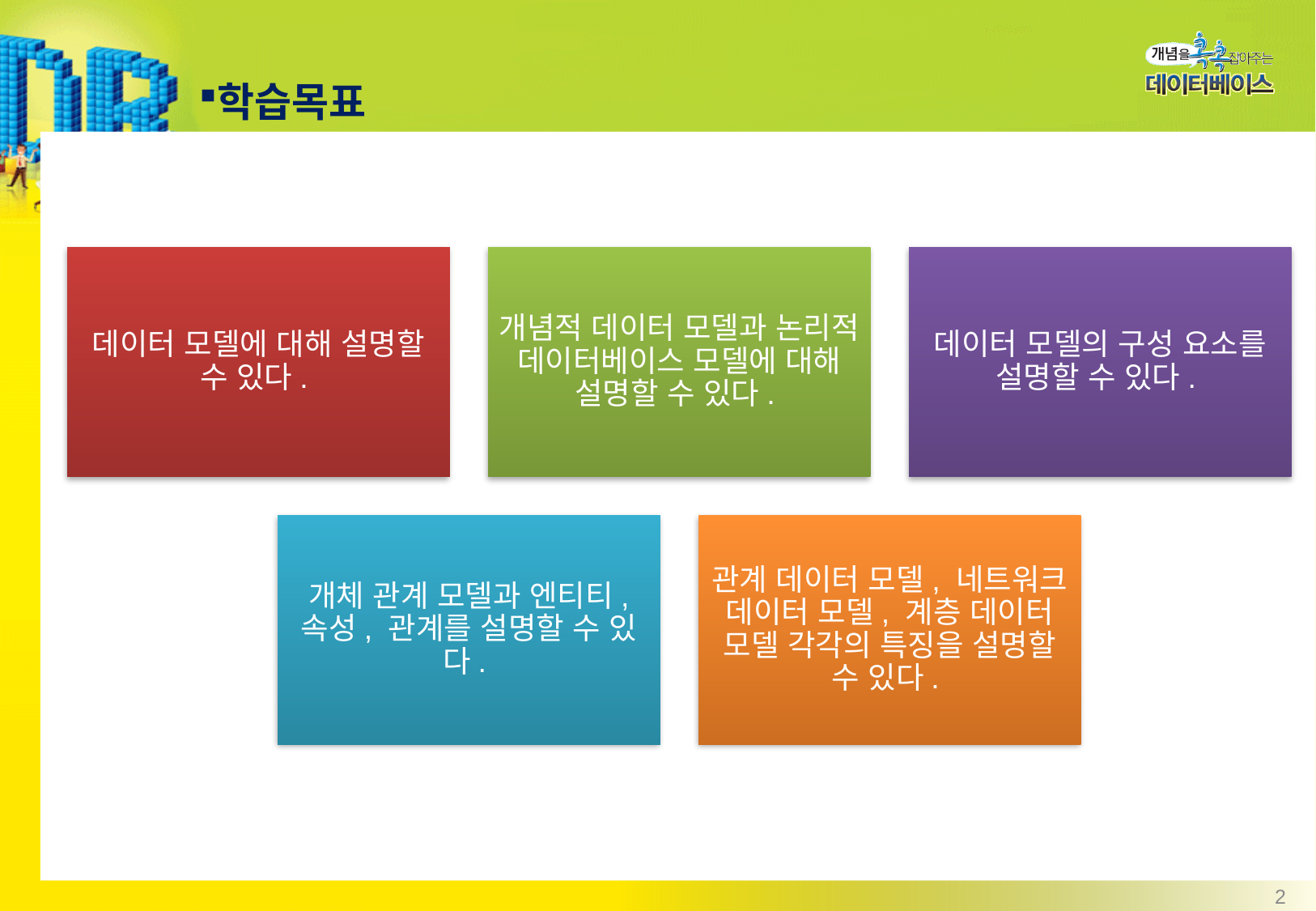

학습목표
데이터 모델에 대해 설명할 수 있다.
개념적 데이터 모델과 논리적 데이터베이스 모델에 대해 설명할 수 있다.
데이터 모델의 구성 요소를 설명할 수 있다.
개체 관계 모델과 엔티티, 속성, 관계를 설명할 수 있다.
관계 데이터 모델, 네트워크 데이터 모델, 계층 데이터 모델 각각의 특징을 설명할 수 있다.
2